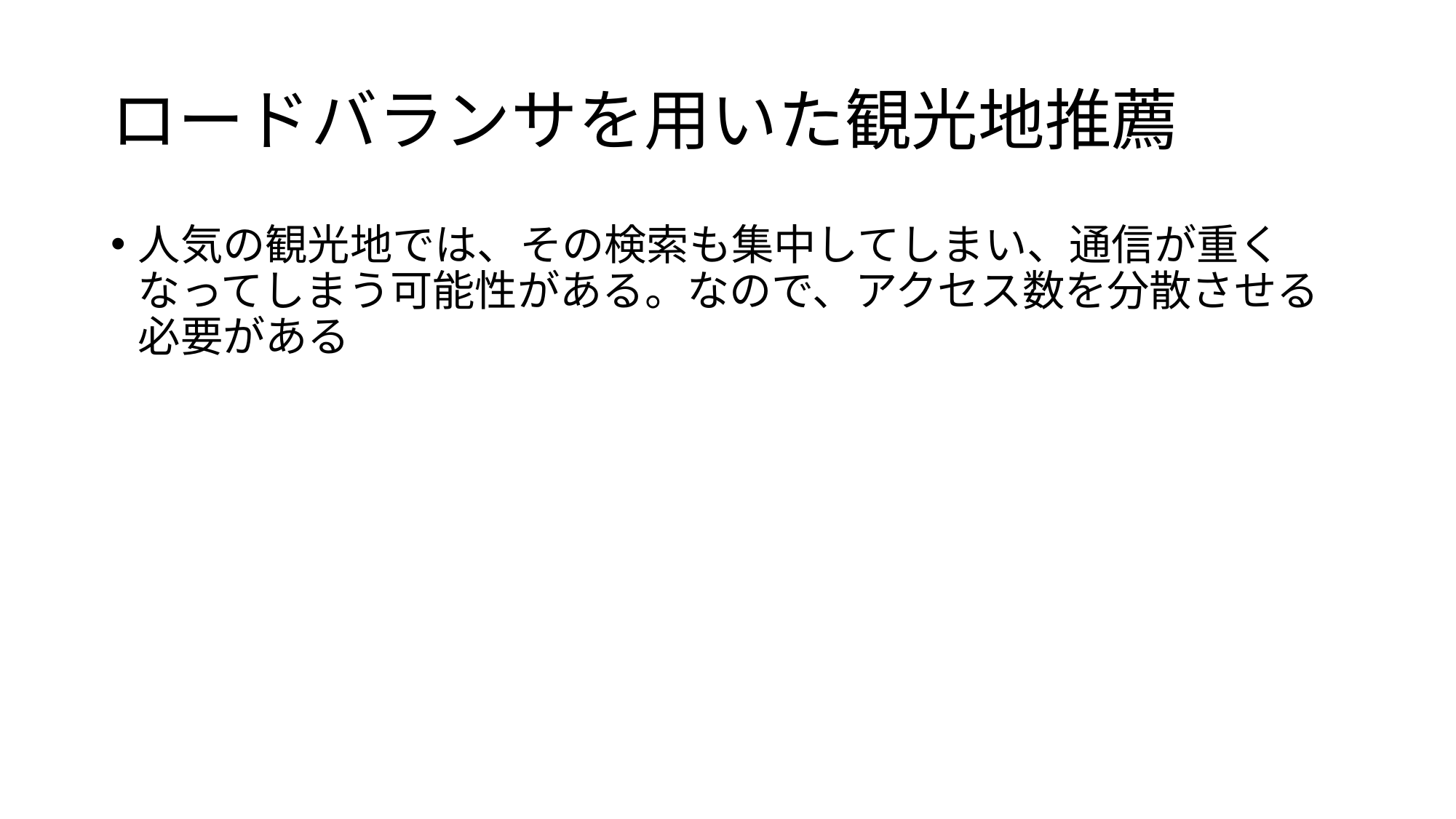

# ロードバランサを用いた観光地推薦
人気の観光地では、その検索も集中してしまい、通信が重くなってしまう可能性がある。なので、アクセス数を分散させる必要がある